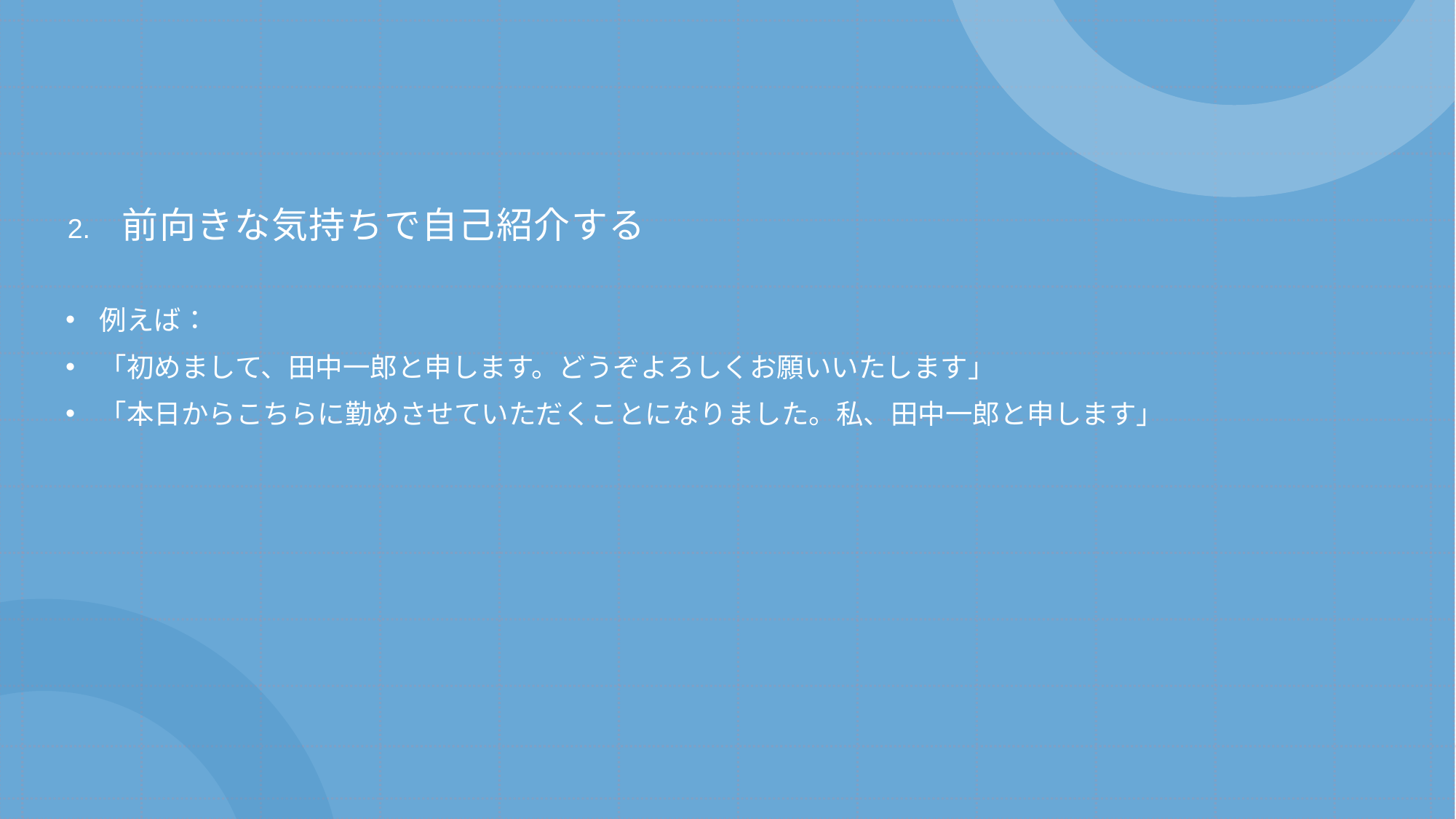

前向きな気持ちで自己紹介する
例えば：
「初めまして、田中一郎と申します。どうぞよろしくお願いいたします」
「本日からこちらに勤めさせていただくことになりました。私、田中一郎と申します」